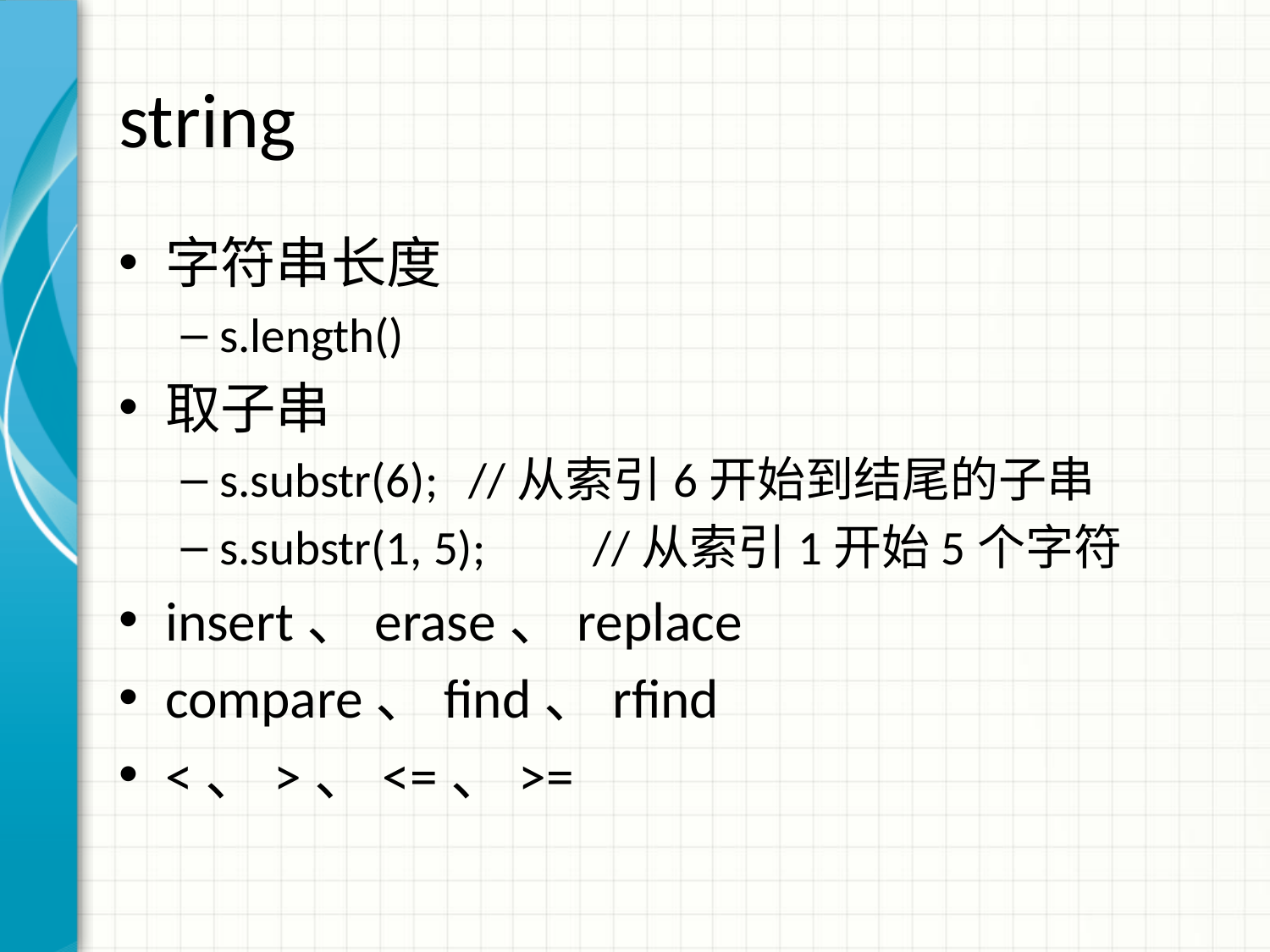

# string
字符串长度
s.length()
取子串
s.substr(6);	//从索引6开始到结尾的子串
s.substr(1, 5);	//从索引1开始5个字符
insert、erase、replace
compare、find、rfind
<、>、<=、>=